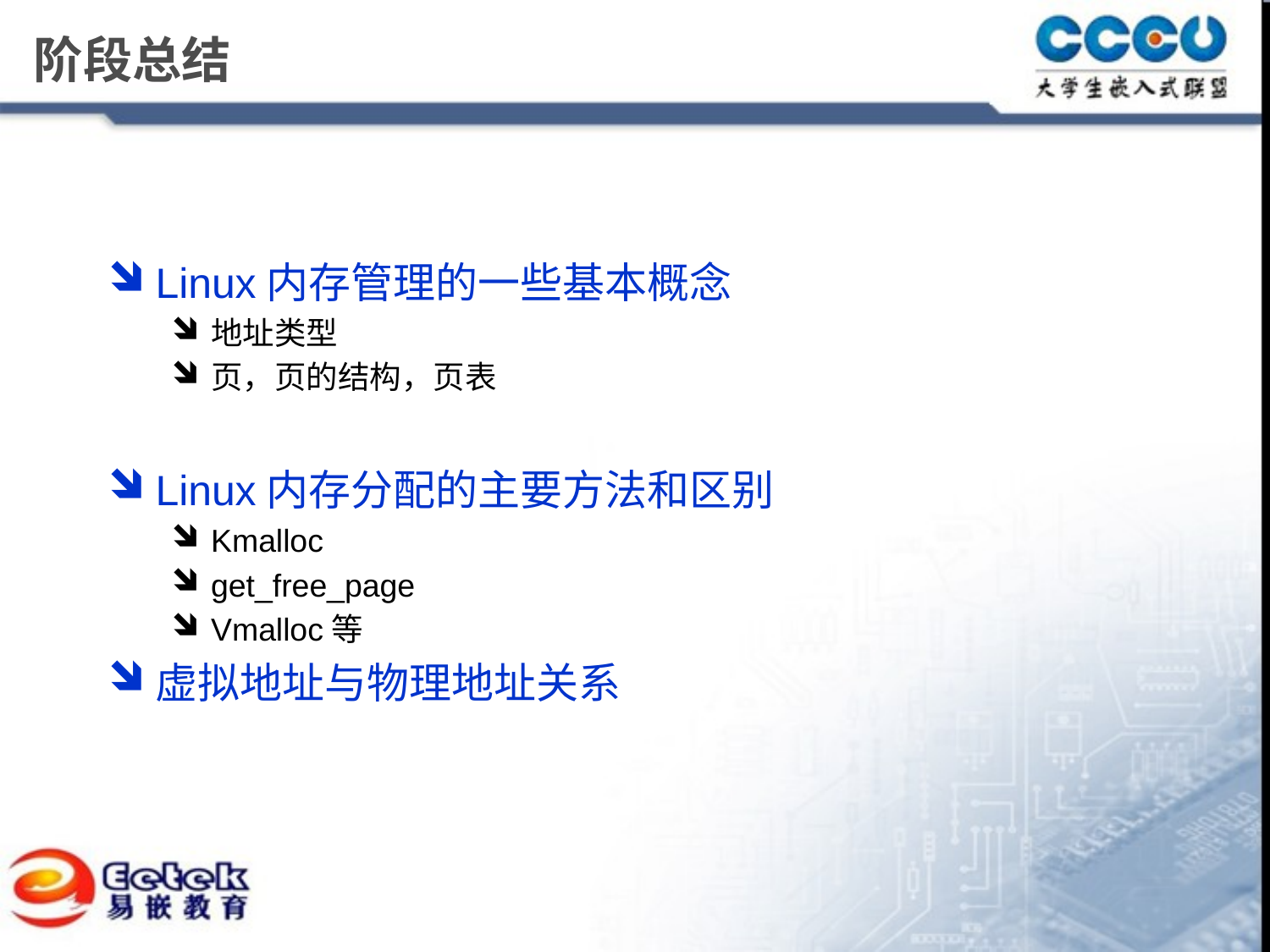

# 阶段总结

Linux内存管理的一些基本概念
地址类型
页，页的结构，页表

Linux内存分配的主要方法和区别
Kmalloc
get_free_page
Vmalloc等
虚拟地址与物理地址关系